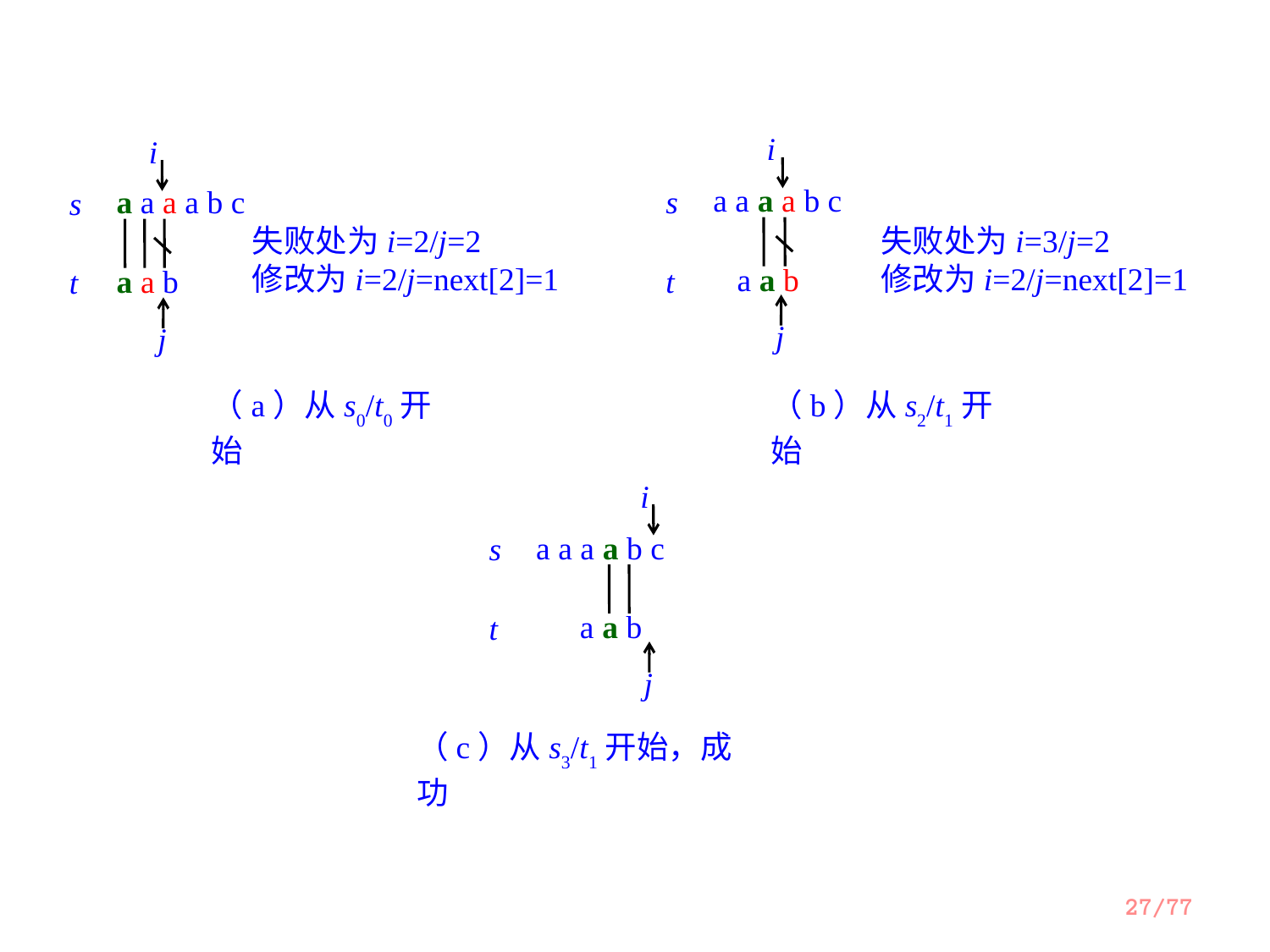

i

a a a a b c
s

失败处为i=3/j=2
修改为i=2/j=next[2]=1

a a b
t

j
（b）从s2/t1开始
i

a a a a b c
s

失败处为i=2/j=2
修改为i=2/j=next[2]=1

a a b
t

j
（a）从s0/t0开始
i

a a a a b c
s

a a b
t

j
（c）从s3/t1开始，成功
27/77